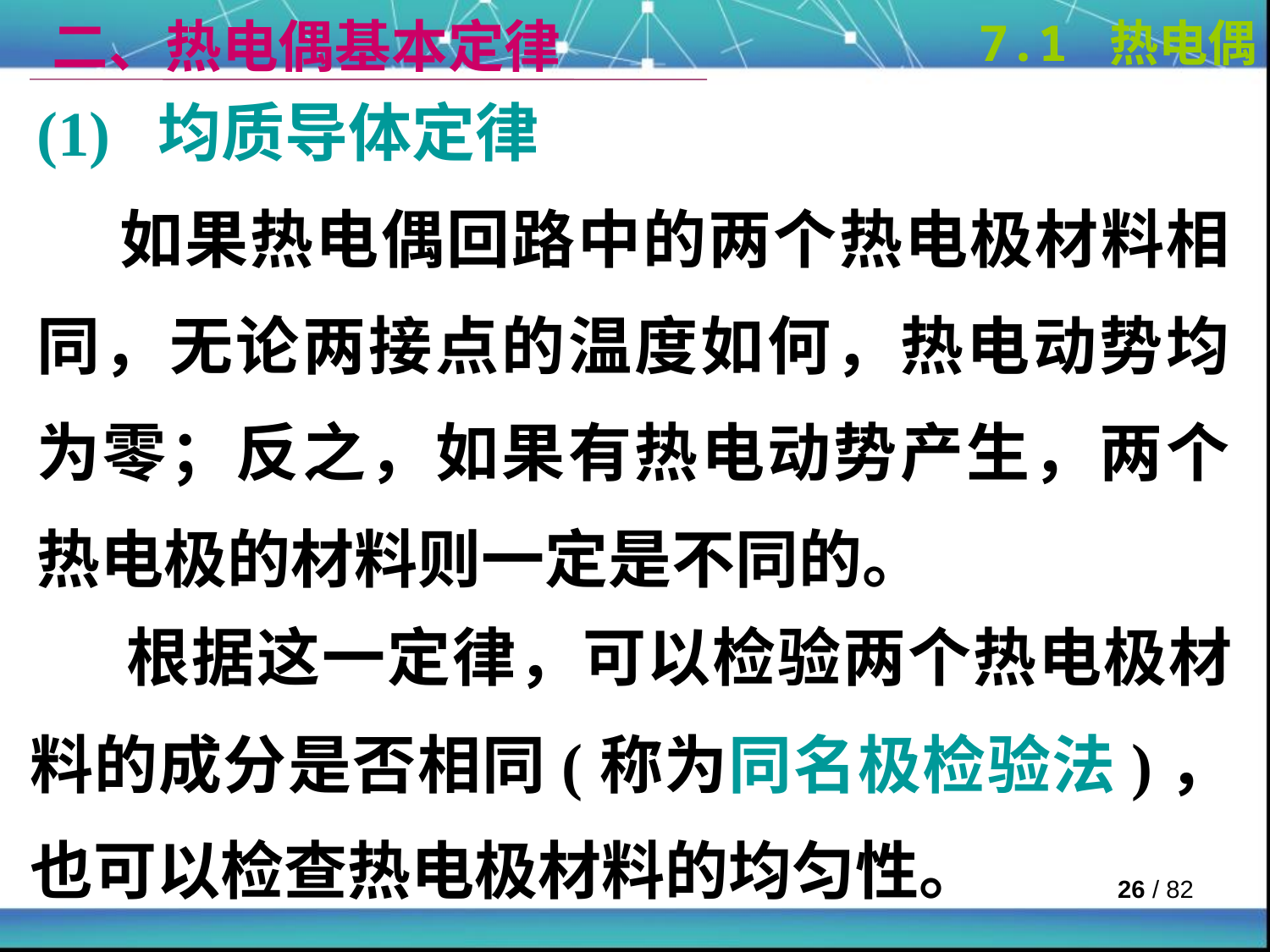

二、热电偶基本定律
7.1 热电偶
(1)  均质导体定律
    如果热电偶回路中的两个热电极材料相同，无论两接点的温度如何，热电动势均为零；反之，如果有热电动势产生，两个热电极的材料则一定是不同的。

     根据这一定律，可以检验两个热电极材料的成分是否相同(称为同名极检验法)，也可以检查热电极材料的均匀性。
26 / 82